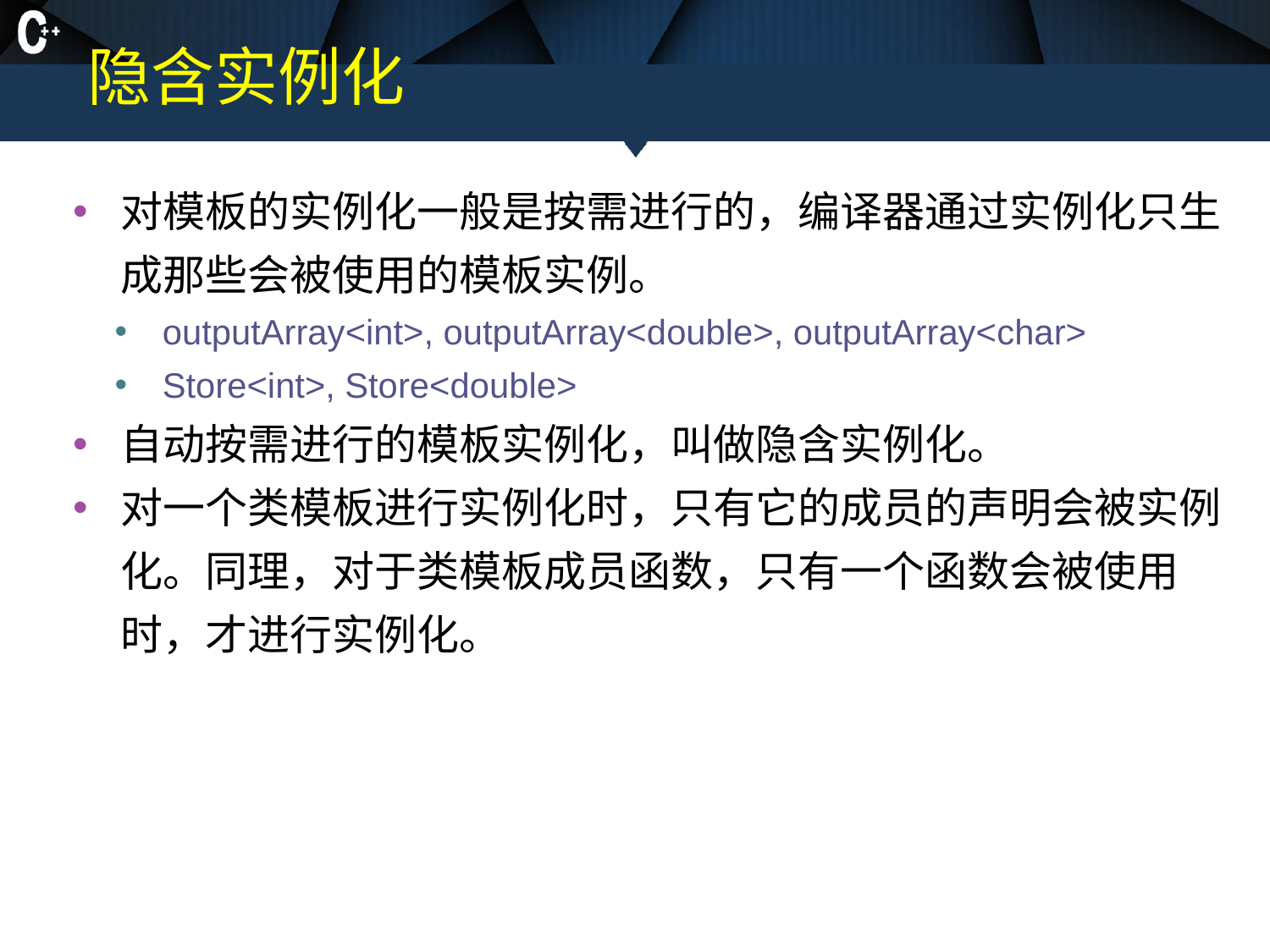

# 隐含实例化
对模板的实例化一般是按需进行的，编译器通过实例化只生成那些会被使用的模板实例。
outputArray<int>, outputArray<double>, outputArray<char>
Store<int>, Store<double>
自动按需进行的模板实例化，叫做隐含实例化。
对一个类模板进行实例化时，只有它的成员的声明会被实例化。同理，对于类模板成员函数，只有一个函数会被使用时，才进行实例化。